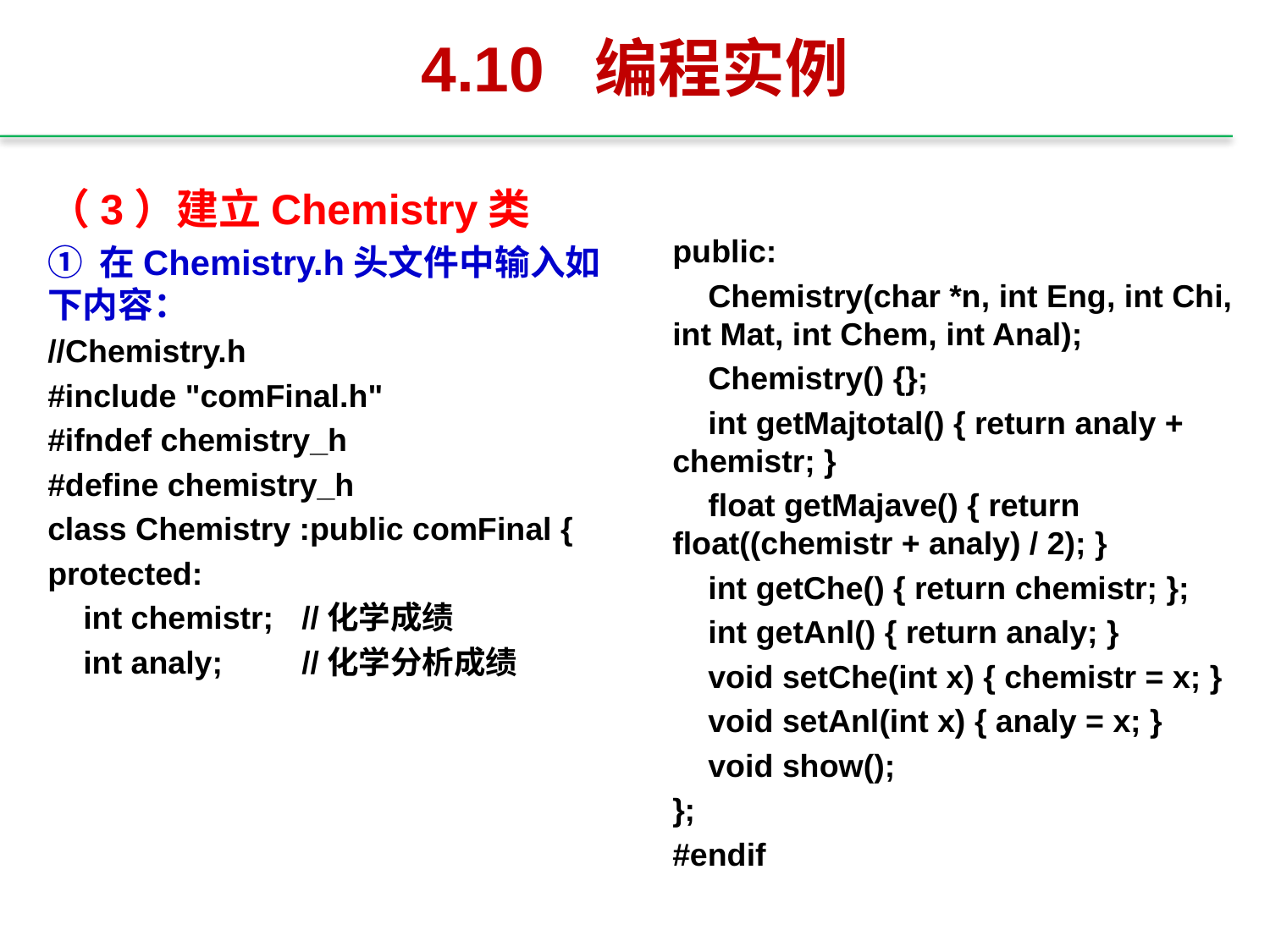

# 4.10  编程实例
（3）建立Chemistry类
① 在Chemistry.h头文件中输入如下内容：
//Chemistry.h
#include "comFinal.h"
#ifndef chemistry_h
#define chemistry_h
class Chemistry :public comFinal {
protected:
    int chemistr;	//化学成绩
    int analy;	//化学分析成绩

public:
    Chemistry(char *n, int Eng, int Chi, int Mat, int Chem, int Anal);
    Chemistry() {};
    int getMajtotal() { return analy + chemistr; }
    float getMajave() { return float((chemistr + analy) / 2); }
    int getChe() { return chemistr; };
    int getAnl() { return analy; }
    void setChe(int x) { chemistr = x; }
    void setAnl(int x) { analy = x; }
    void show();
};
#endif